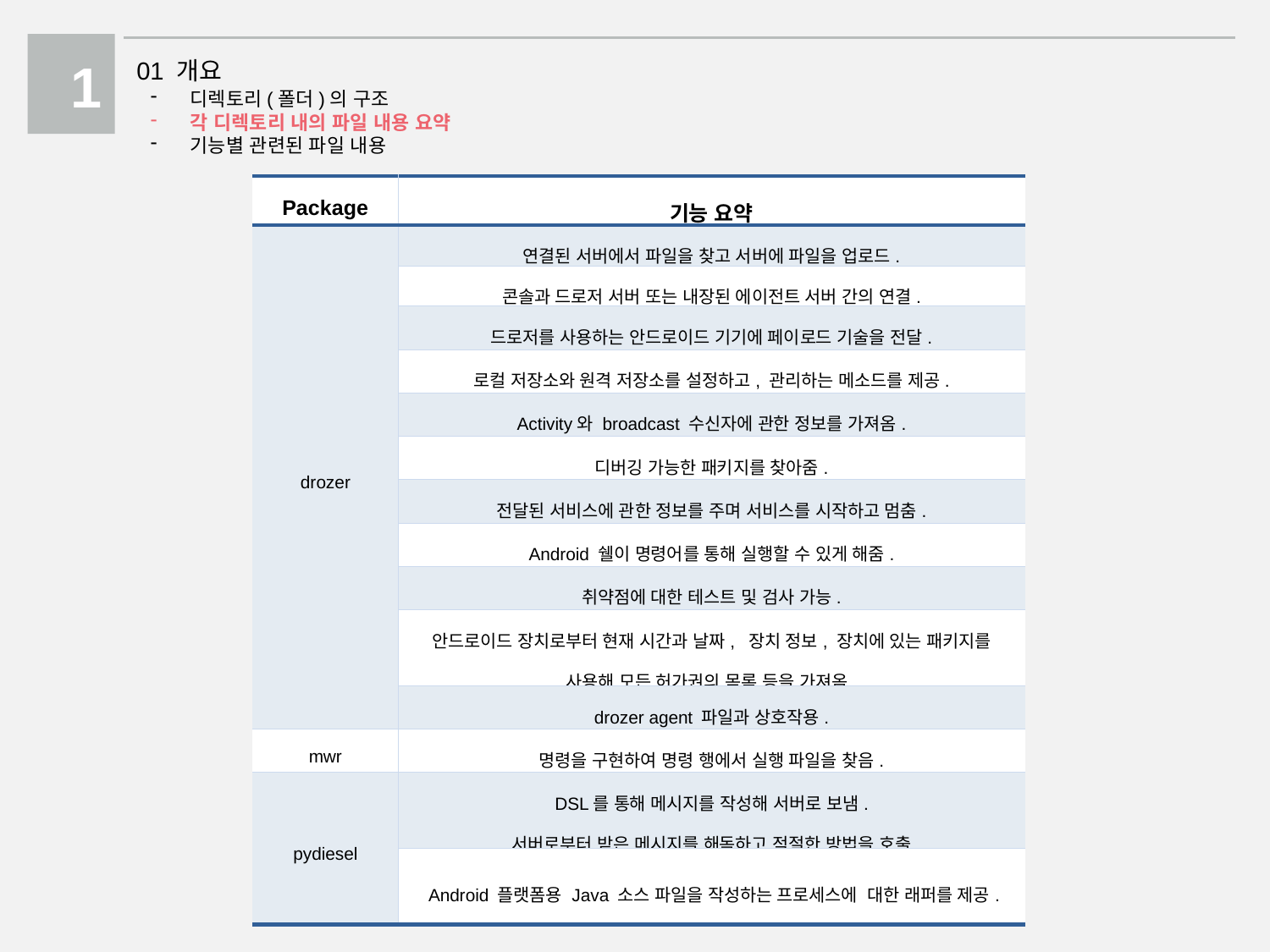

1
01 개요
디렉토리(폴더)의 구조
각 디렉토리 내의 파일 내용 요약
기능별 관련된 파일 내용

| Package | 기능 요약 |
| --- | --- |
| drozer | 연결된 서버에서 파일을 찾고 서버에 파일을 업로드. |
|  | 콘솔과 드로저 서버 또는 내장된 에이전트 서버 간의 연결. |
|  | 드로저를 사용하는 안드로이드 기기에 페이로드 기술을 전달. |
|  | 로컬 저장소와 원격 저장소를 설정하고, 관리하는 메소드를 제공. |
|  | Activity와 broadcast 수신자에 관한 정보를 가져옴. |
|  | 디버깅 가능한 패키지를 찾아줌. |
|  | 전달된 서비스에 관한 정보를 주며 서비스를 시작하고 멈춤. |
|  | Android 쉘이 명령어를 통해 실행할 수 있게 해줌. |
|  | 취약점에 대한 테스트 및 검사 가능. |
|  | 안드로이드 장치로부터 현재 시간과 날짜, 장치 정보, 장치에 있는 패키지를 사용해 모든 허가권의 목록 등을 가져옴. |
|  | drozer agent 파일과 상호작용. |
| mwr | 명령을 구현하여 명령 행에서 실행 파일을 찾음. |
| pydiesel | DSL를 통해 메시지를 작성해 서버로 보냄. 서버로부터 받은 메시지를 해독하고 적절한 방법을 호출. |
|  | Android 플랫폼용 Java 소스 파일을 작성하는 프로세스에 대한 래퍼를 제공. |